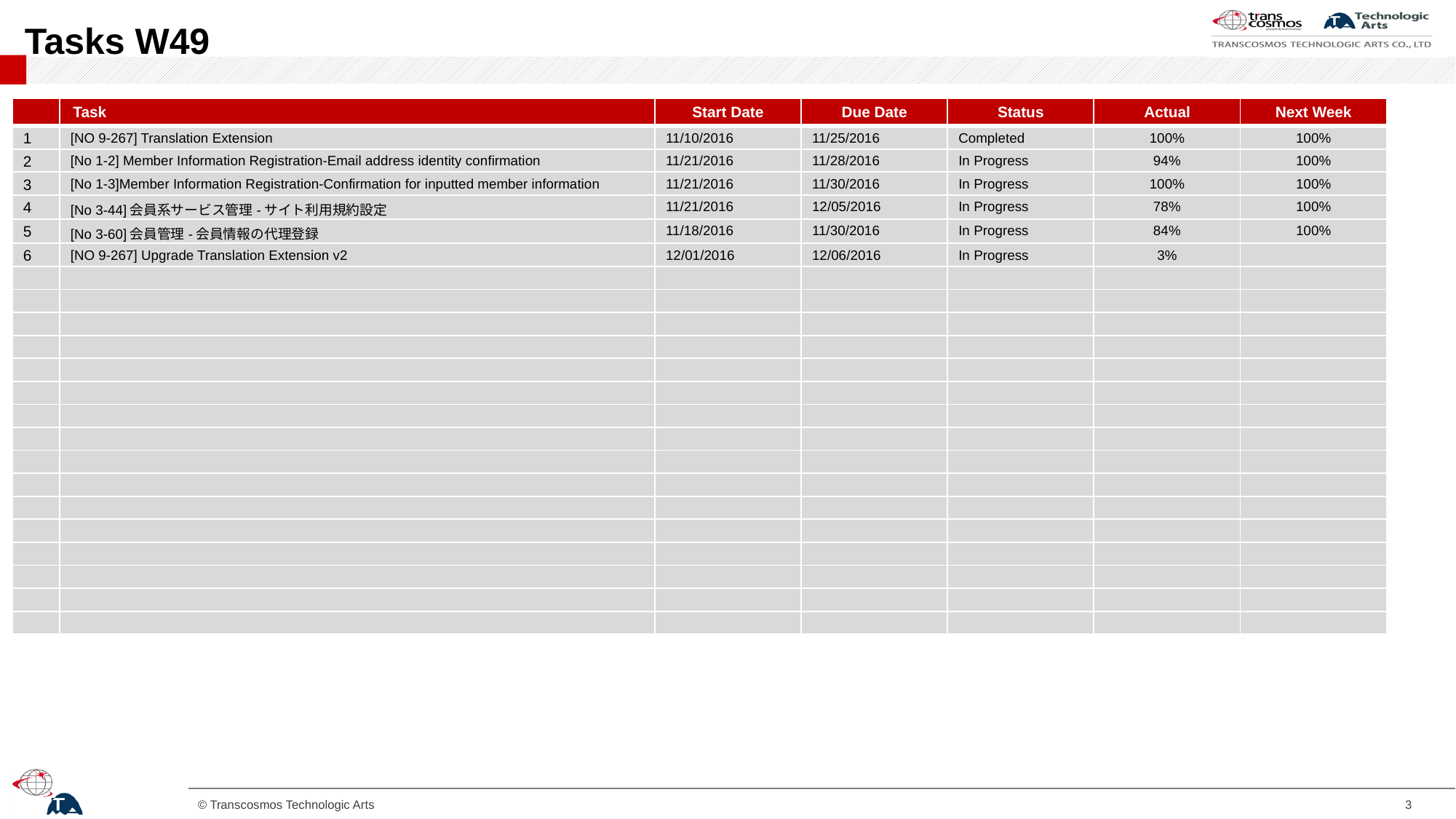

# Tasks W49
|  | Task | Start Date | Due Date | Status | Actual | Next Week |
| --- | --- | --- | --- | --- | --- | --- |
| 1 | [NO 9-267] Translation Extension | 11/10/2016 | 11/25/2016 | Completed | 100% | 100% |
| 2 | [No 1-2] Member Information Registration-Email address identity confirmation | 11/21/2016 | 11/28/2016 | In Progress | 94% | 100% |
| 3 | [No 1-3]Member Information Registration-Confirmation for inputted member information | 11/21/2016 | 11/30/2016 | In Progress | 100% | 100% |
| 4 | [No 3-44]会員系サービス管理-サイト利用規約設定 | 11/21/2016 | 12/05/2016 | In Progress | 78% | 100% |
| 5 | [No 3-60]会員管理-会員情報の代理登録 | 11/18/2016 | 11/30/2016 | In Progress | 84% | 100% |
| 6 | [NO 9-267] Upgrade Translation Extension v2 | 12/01/2016 | 12/06/2016 | In Progress | 3% |  |
|  |  |  |  |  |  |  |
|  |  |  |  |  |  |  |
|  |  |  |  |  |  |  |
|  |  |  |  |  |  |  |
|  |  |  |  |  |  |  |
|  |  |  |  |  |  |  |
|  |  |  |  |  |  |  |
|  |  |  |  |  |  |  |
|  |  |  |  |  |  |  |
|  |  |  |  |  |  |  |
|  |  |  |  |  |  |  |
|  |  |  |  |  |  |  |
|  |  |  |  |  |  |  |
|  |  |  |  |  |  |  |
|  |  |  |  |  |  |  |
|  |  |  |  |  |  |  |